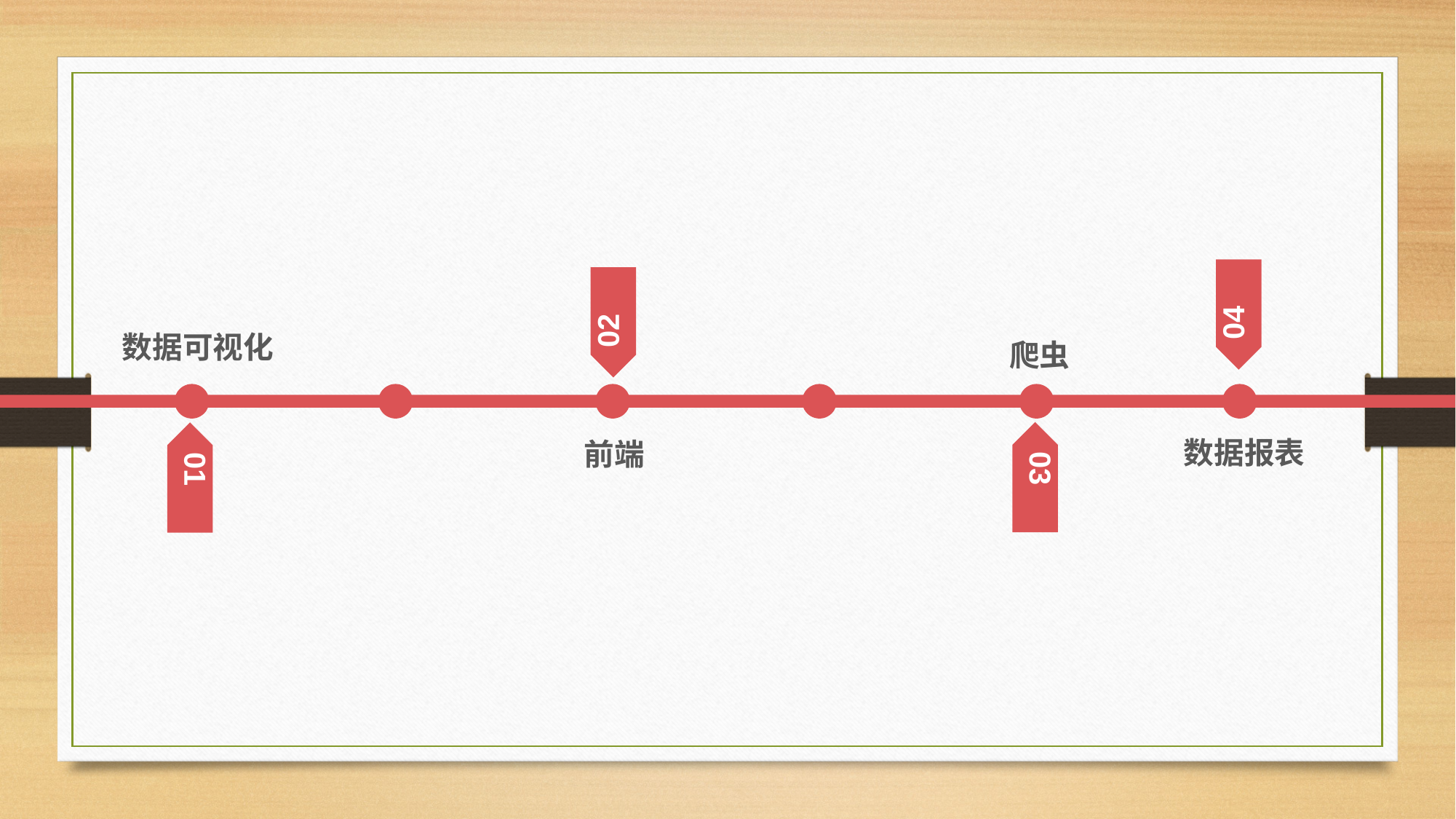

04

02

数据可视化
爬虫

03

01

数据报表
前端